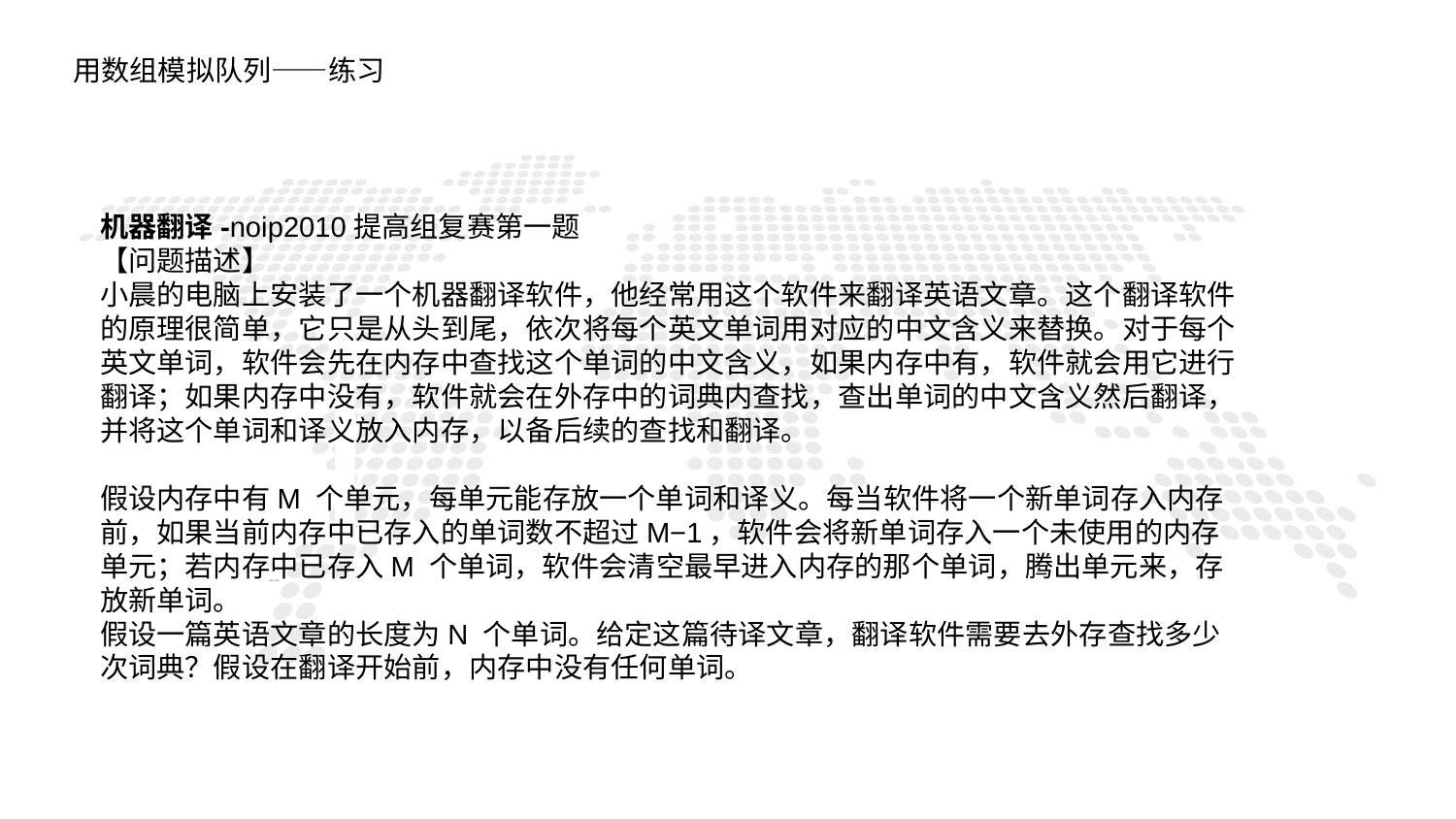

用数组模拟队列——练习
机器翻译-noip2010提高组复赛第一题
【问题描述】
小晨的电脑上安装了一个机器翻译软件，他经常用这个软件来翻译英语文章。这个翻译软件的原理很简单，它只是从头到尾，依次将每个英文单词用对应的中文含义来替换。对于每个英文单词，软件会先在内存中查找这个单词的中文含义，如果内存中有，软件就会用它进行翻译；如果内存中没有，软件就会在外存中的词典内查找，查出单词的中文含义然后翻译，并将这个单词和译义放入内存，以备后续的查找和翻译。
假设内存中有M 个单元，每单元能存放一个单词和译义。每当软件将一个新单词存入内存前，如果当前内存中已存入的单词数不超过M−1，软件会将新单词存入一个未使用的内存单元；若内存中已存入M 个单词，软件会清空最早进入内存的那个单词，腾出单元来，存放新单词。
假设一篇英语文章的长度为N 个单词。给定这篇待译文章，翻译软件需要去外存查找多少次词典？假设在翻译开始前，内存中没有任何单词。
1
PART  ONE